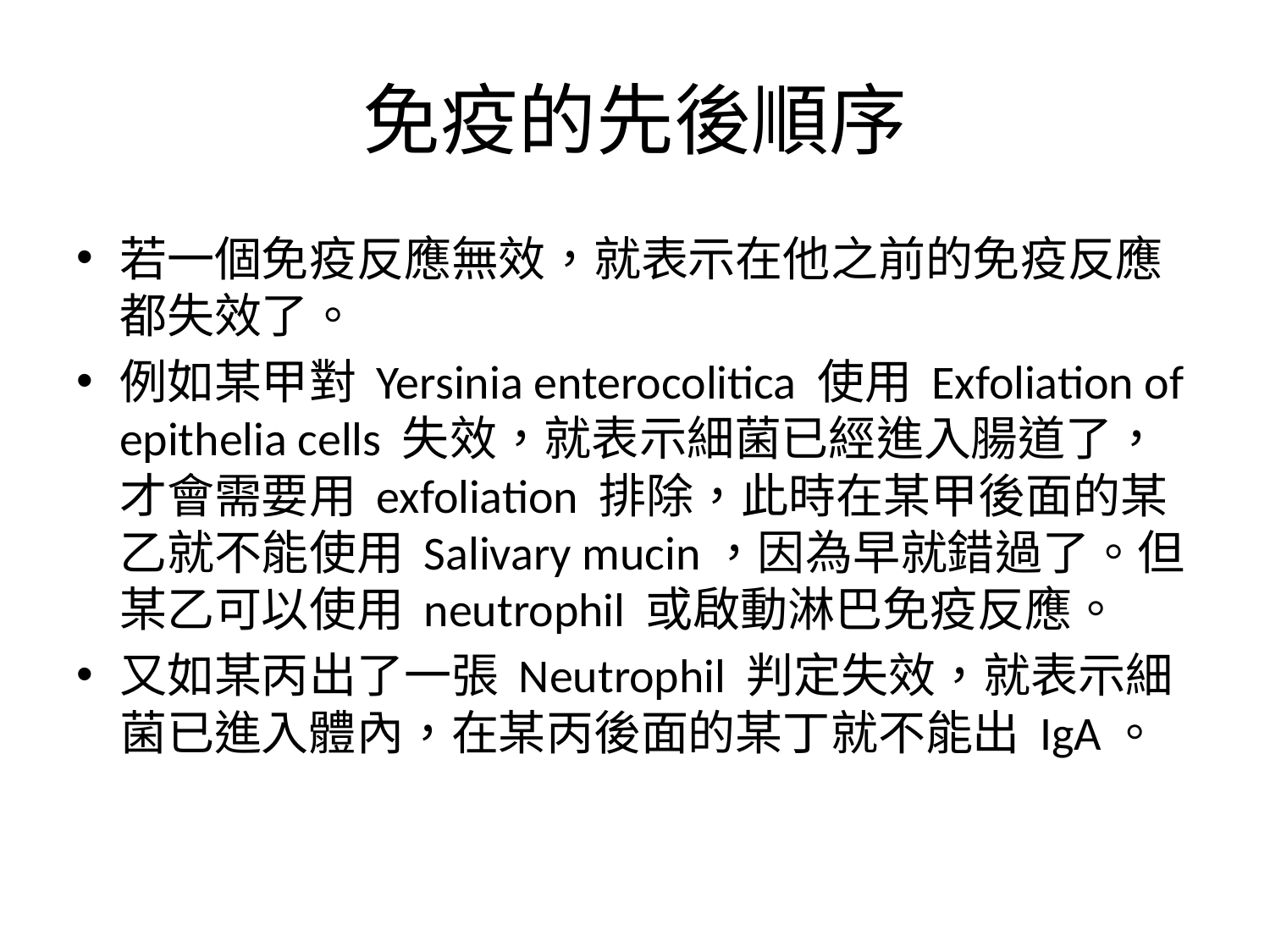

# 免疫的先後順序
若一個免疫反應無效，就表示在他之前的免疫反應都失效了。
例如某甲對 Yersinia enterocolitica 使用 Exfoliation of epithelia cells 失效，就表示細菌已經進入腸道了，才會需要用 exfoliation 排除，此時在某甲後面的某乙就不能使用 Salivary mucin，因為早就錯過了。但某乙可以使用 neutrophil 或啟動淋巴免疫反應。
又如某丙出了一張 Neutrophil 判定失效，就表示細菌已進入體內，在某丙後面的某丁就不能出 IgA。